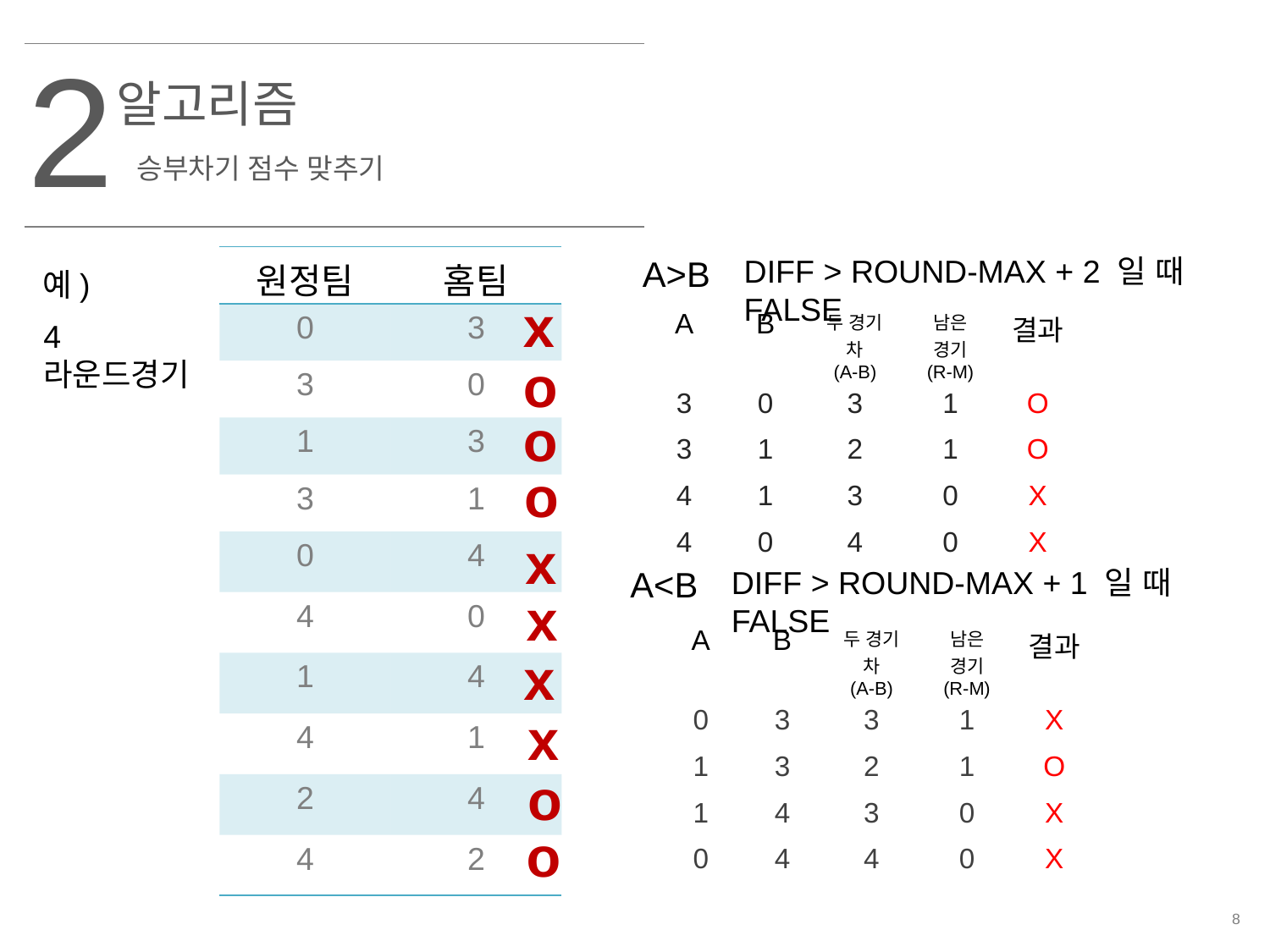

2
알고리즘
승부차기 점수 맞추기
A>B
DIFF > ROUND-MAX + 2 일 때 FALSE
| 원정팀 | 홈팀 |
| --- | --- |
| 0 | 3 |
| 3 | 0 |
| 1 | 3 |
| 3 | 1 |
| 0 | 4 |
| 4 | 0 |
| 1 | 4 |
| 4 | 1 |
| 2 | 4 |
| 4 | 2 |
예)
x
| A | B | 두 경기 차 (A-B) | 남은 경기 (R-M) | 결과 |
| --- | --- | --- | --- | --- |
| 3 | 0 | 3 | 1 | O |
| 3 | 1 | 2 | 1 | O |
| 4 | 1 | 3 | 0 | X |
| 4 | 0 | 4 | 0 | X |
4라운드경기
o
o
o
x
A<B
DIFF > ROUND-MAX + 1 일 때 FALSE
x
| A | B | 두 경기 차 (A-B) | 남은 경기 (R-M) | 결과 |
| --- | --- | --- | --- | --- |
| 0 | 3 | 3 | 1 | X |
| 1 | 3 | 2 | 1 | O |
| 1 | 4 | 3 | 0 | X |
| 0 | 4 | 4 | 0 | X |
x
x
o
o